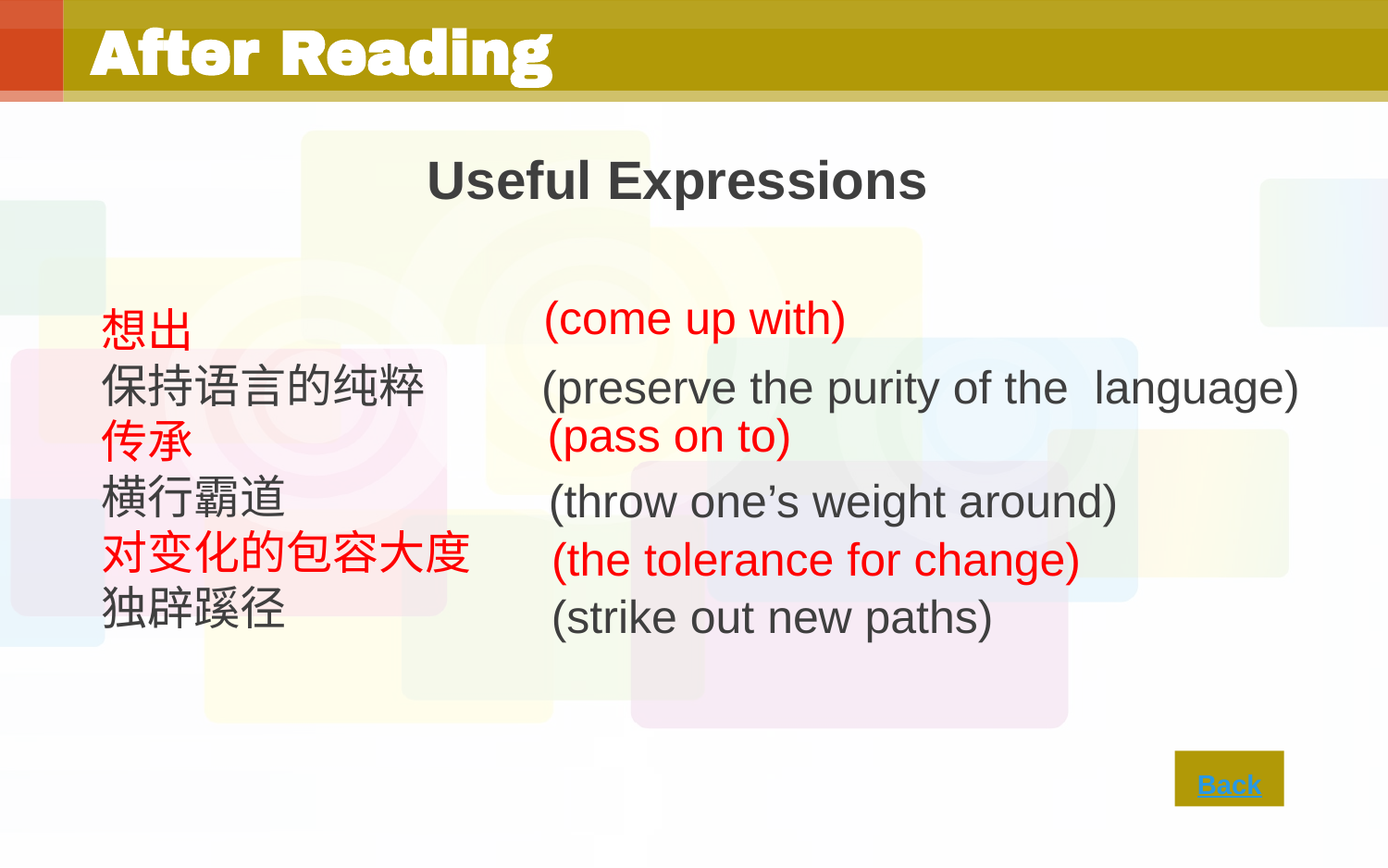

# After Reading
Useful Expressions
(come up with)
想出
保持语言的纯粹
传承
横行霸道
对变化的包容大度
独辟蹊径
(preserve the purity of the  language)
(pass on to)
(throw one’s weight around)
(the tolerance for change)
(strike out new paths)
Back